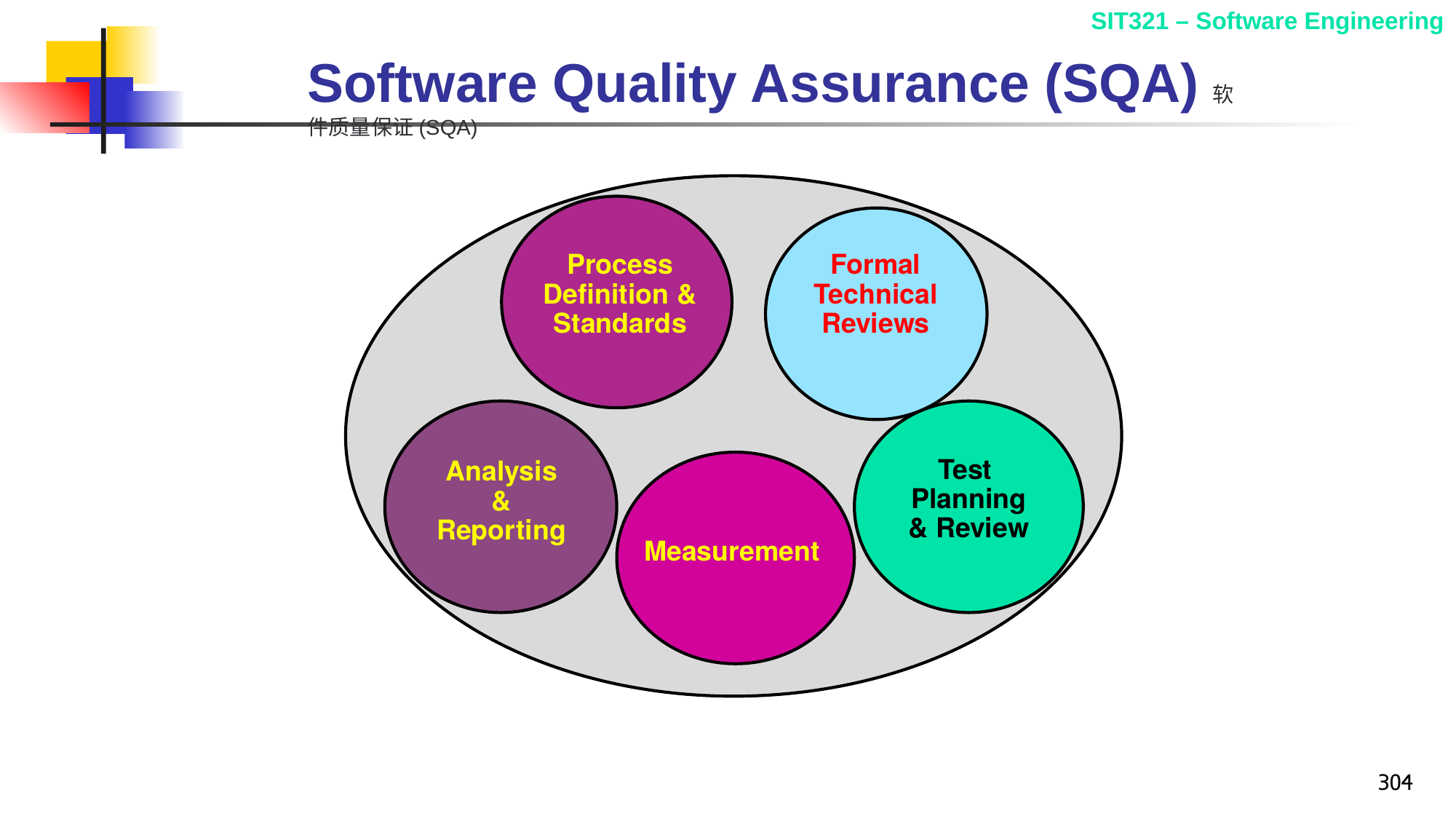

# Software Quality Assurance (SQA)软件质量保证(SQA)

Process
Definition &
Standards
Formal
Technical
Reviews

Test
Planning
& Review
Analysis
&
Reporting

Measurement
304